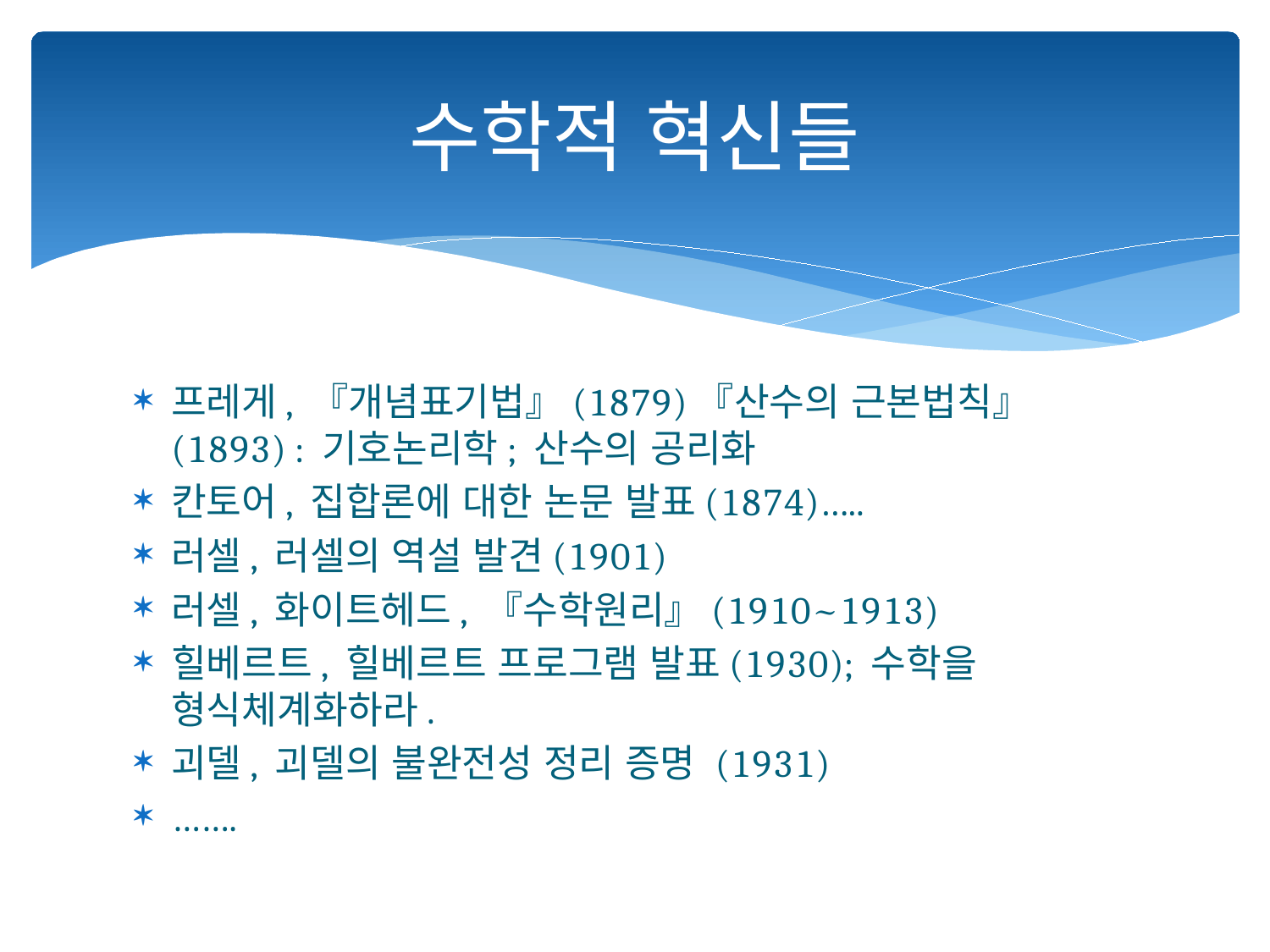

# 수학적 혁신들
프레게, 『개념표기법』(1879)『산수의 근본법칙』(1893) : 기호논리학; 산수의 공리화
칸토어, 집합론에 대한 논문 발표(1874)…..
러셀, 러셀의 역설 발견(1901)
러셀, 화이트헤드, 『수학원리』(1910~1913)
힐베르트, 힐베르트 프로그램 발표(1930); 수학을 형식체계화하라.
괴델, 괴델의 불완전성 정리 증명 (1931)
…….